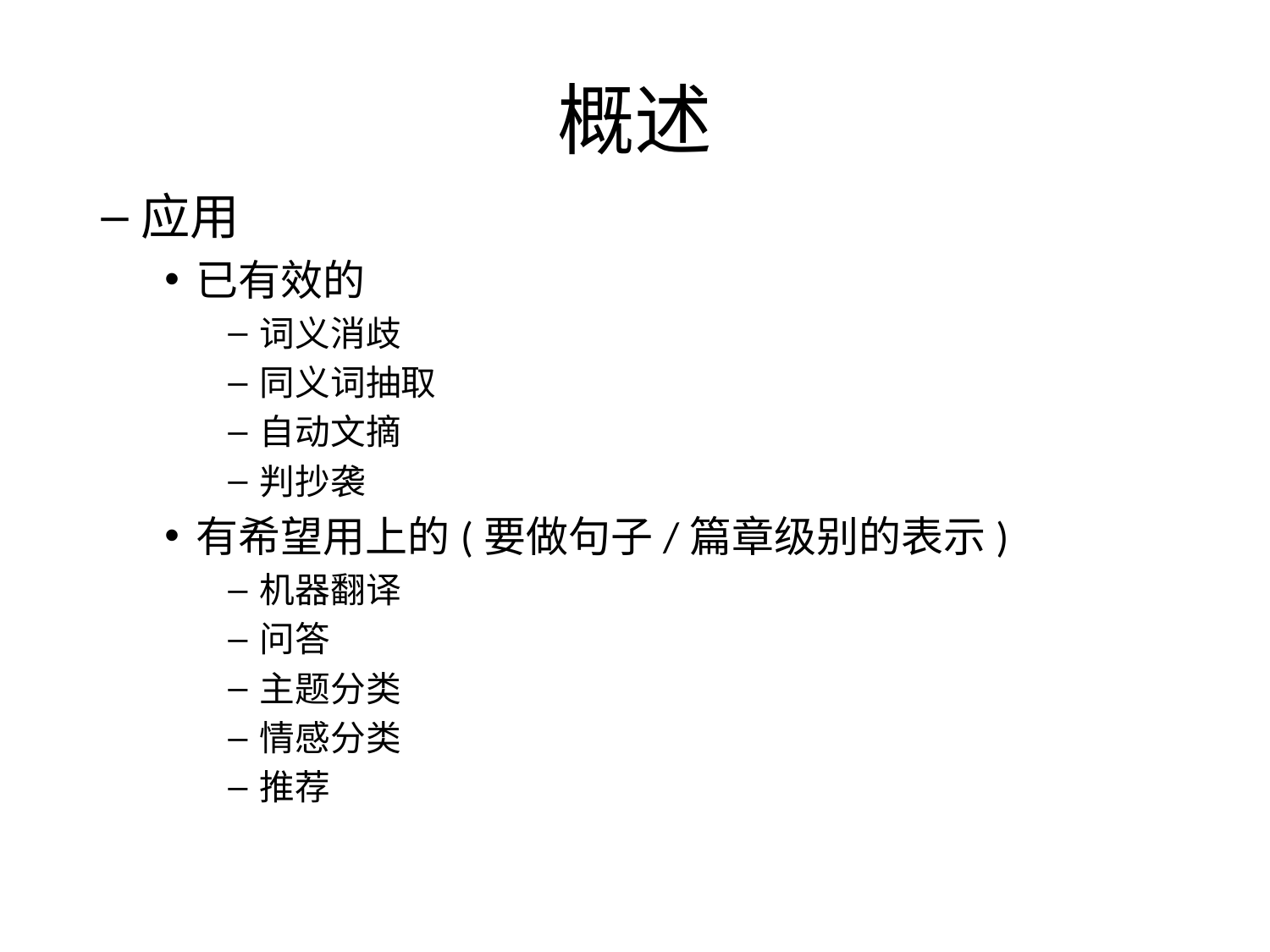

# 概述
应用
已有效的
词义消歧
同义词抽取
自动文摘
判抄袭
有希望用上的(要做句子/篇章级别的表示)
机器翻译
问答
主题分类
情感分类
推荐